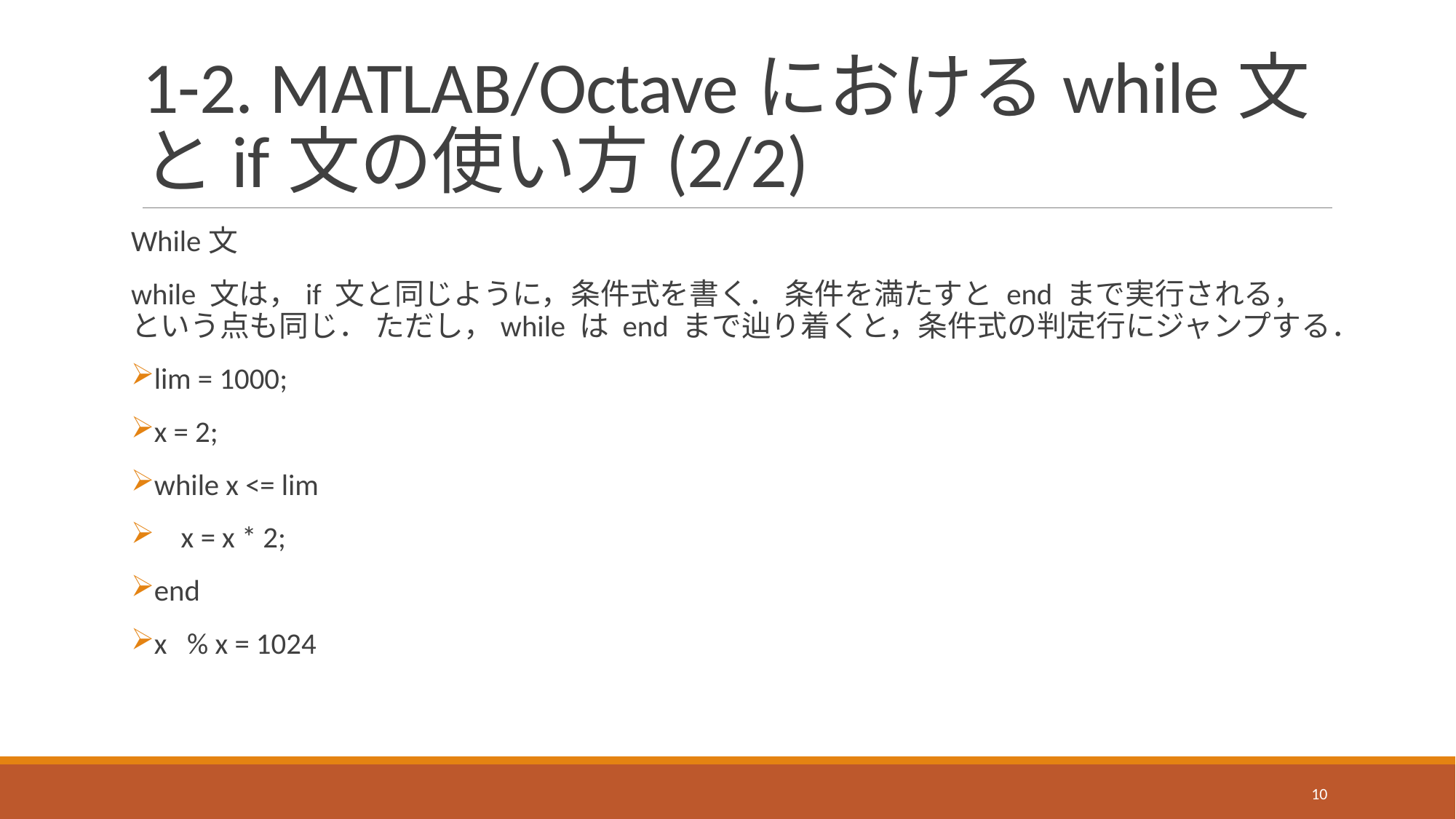

# 1-2. MATLAB/Octaveにおけるwhile文とif文の使い方(2/2)
While文
while 文は，if 文と同じように，条件式を書く． 条件を満たすと end まで実行される，という点も同じ． ただし，while は end まで辿り着くと，条件式の判定行にジャンプする．
lim = 1000;
x = 2;
while x <= lim
    x = x * 2;
end
x   % x = 1024
10